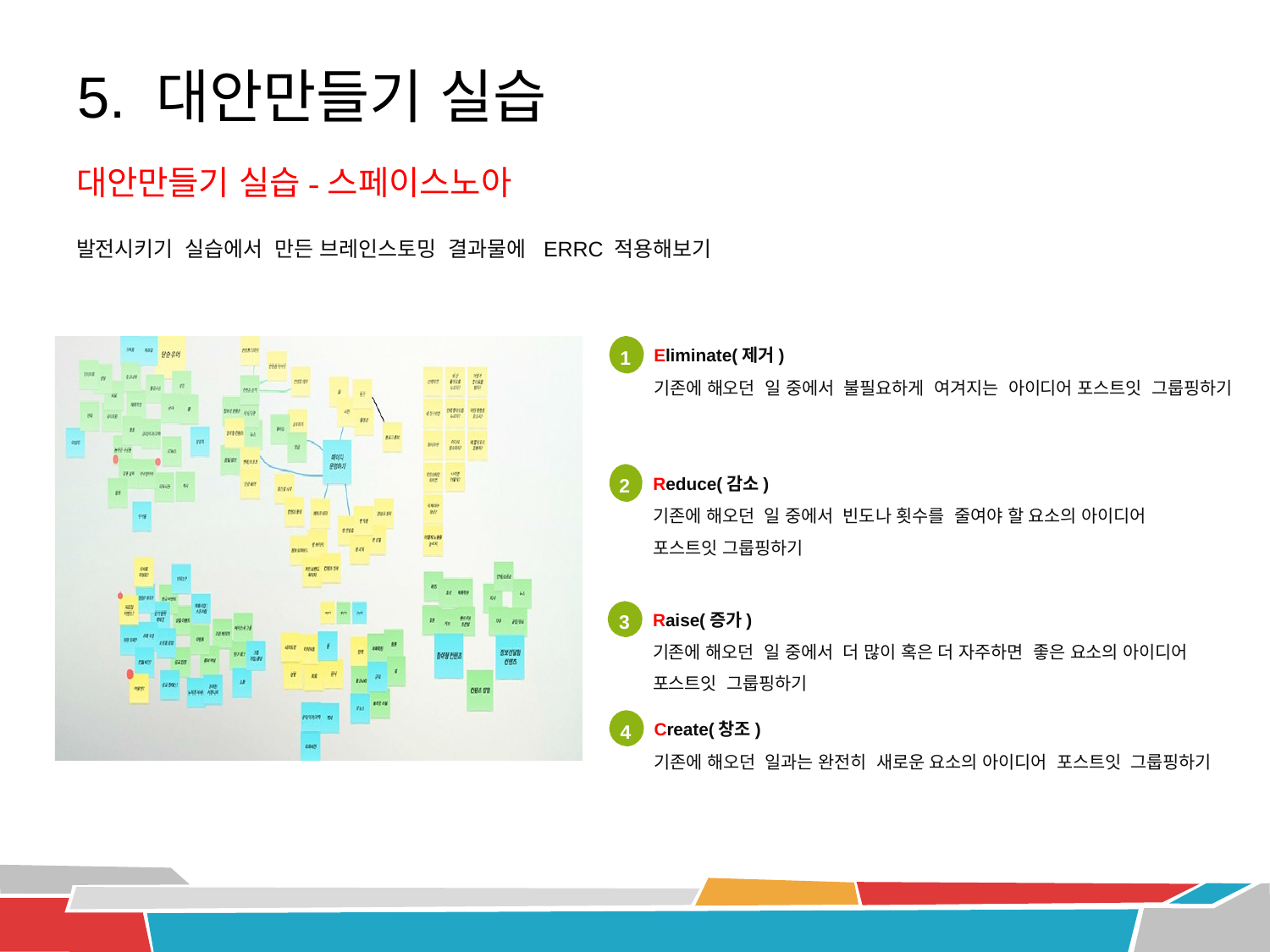

5. 대안만들기 실습
대안만들기 실습-스페이스노아

발전시키기  실습에서  만든 브레인스토밍  결과물에  ERRC 적용해보기
Eliminate(제거)
기존에 해오던  일 중에서  불필요하게  여겨지는  아이디어 포스트잇  그룹핑하기
1

Reduce(감소)
기존에 해오던  일 중에서  빈도나 횟수를  줄여야 할 요소의 아이디어  포스트잇 그룹핑하기
2

3
Raise(증가)
기존에 해오던  일 중에서  더 많이 혹은 더 자주하면  좋은 요소의 아이디어 포스트잇  그룹핑하기

Create(창조)
기존에 해오던  일과는 완전히  새로운 요소의 아이디어  포스트잇  그룹핑하기
4